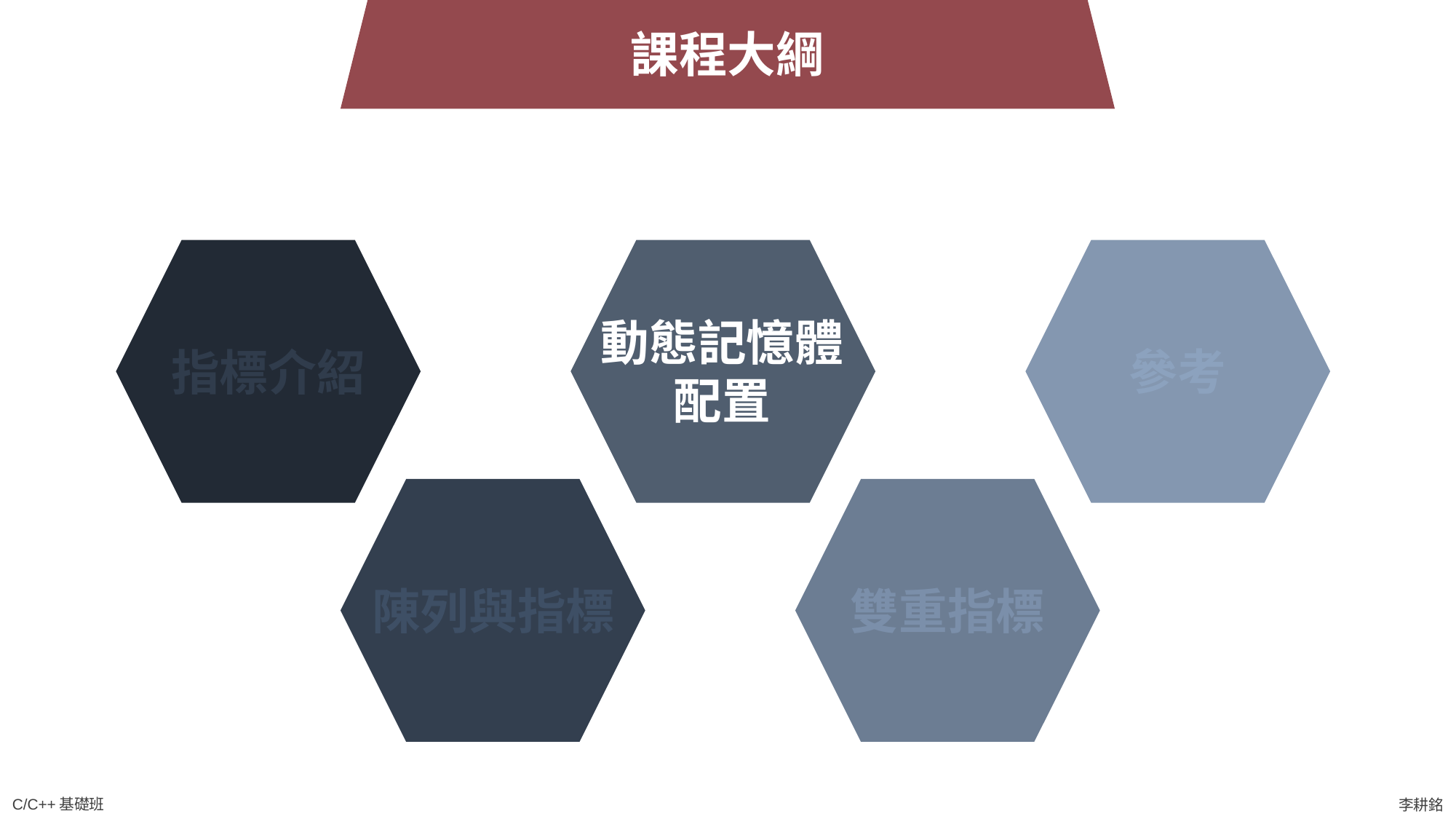

課程大綱

動態記憶體
配置
參考
指標介紹

陳列與指標
雙重指標
C/C++基礎班
李耕銘